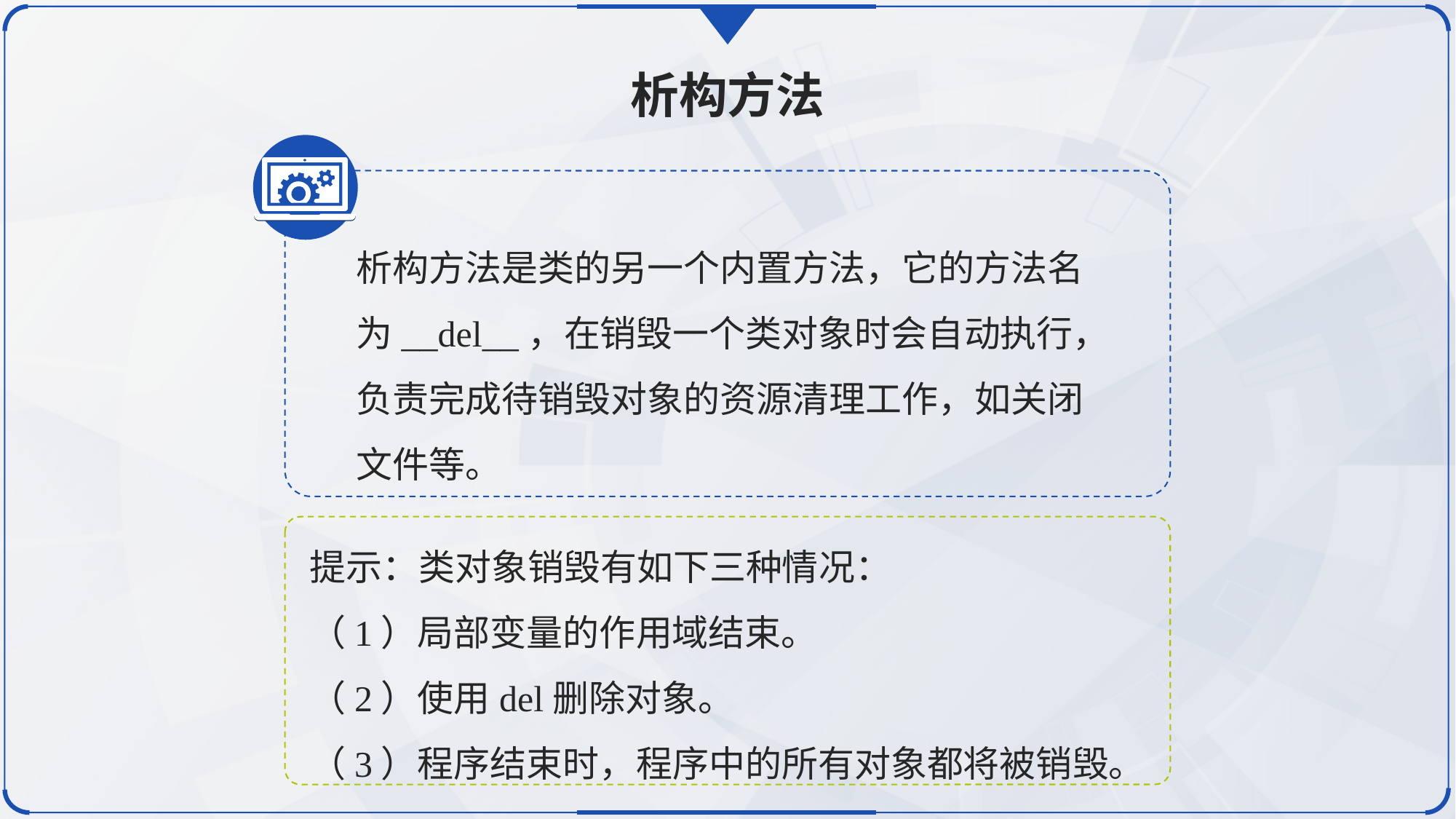

析构方法

析构方法是类的另一个内置方法，它的方法名为__del__，在销毁一个类对象时会自动执行，负责完成待销毁对象的资源清理工作，如关闭文件等。

提示：类对象销毁有如下三种情况：
（1）局部变量的作用域结束。
（2）使用del删除对象。
（3）程序结束时，程序中的所有对象都将被销毁。